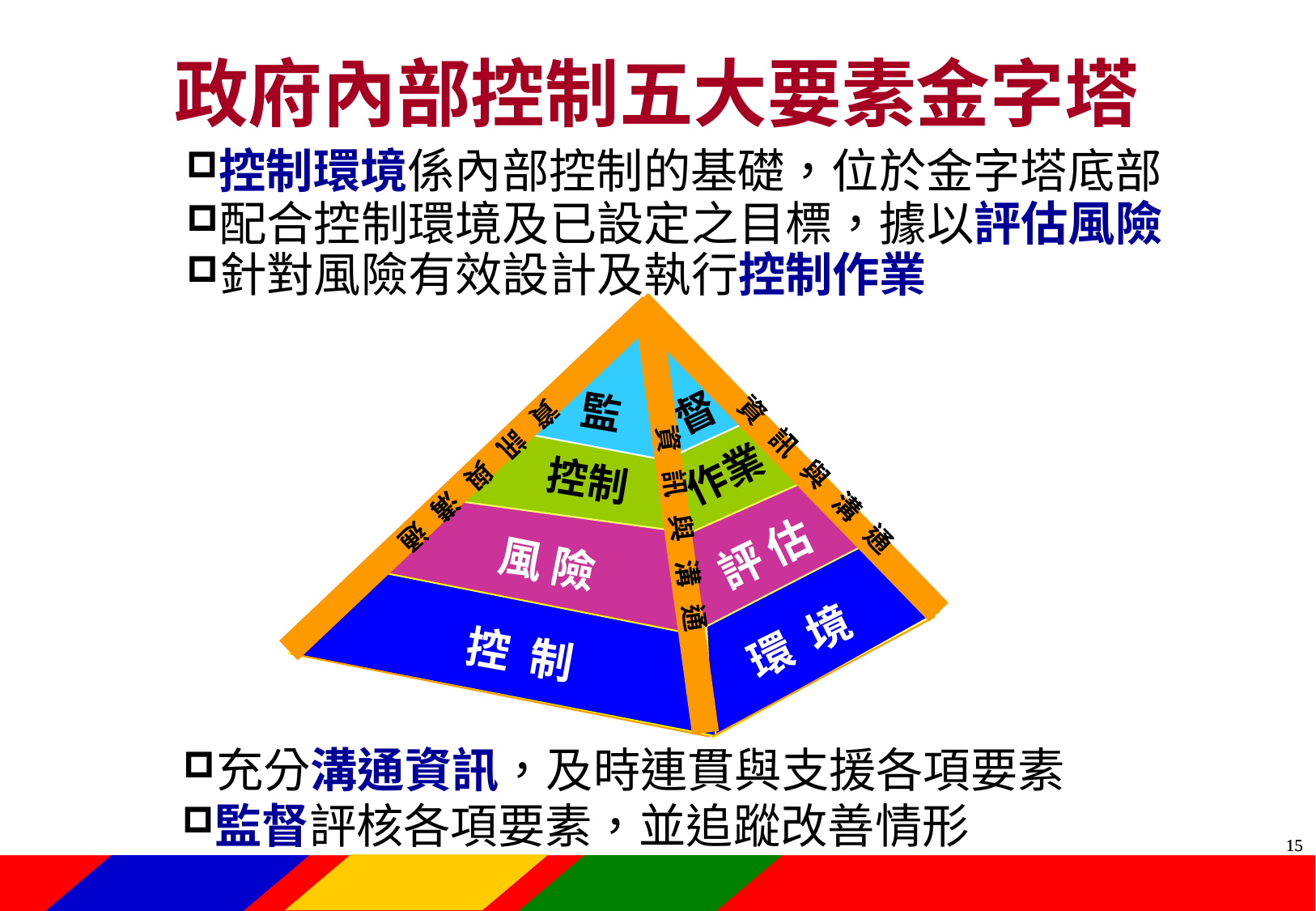

政府內部控制五大要素金字塔
控制環境係內部控制的基礎，位於金字塔底部
配合控制環境及已設定之目標，據以評估風險
針對風險有效設計及執行控制作業

資   訊   與   溝   通

資   訊   與   溝   通

資   訊   與   溝   通
監
督

作業
控制

評 估
風 險

環  境

控  制

充分溝通資訊，及時連貫與支援各項要素
監督評核各項要素，並追蹤改善情形
15
15